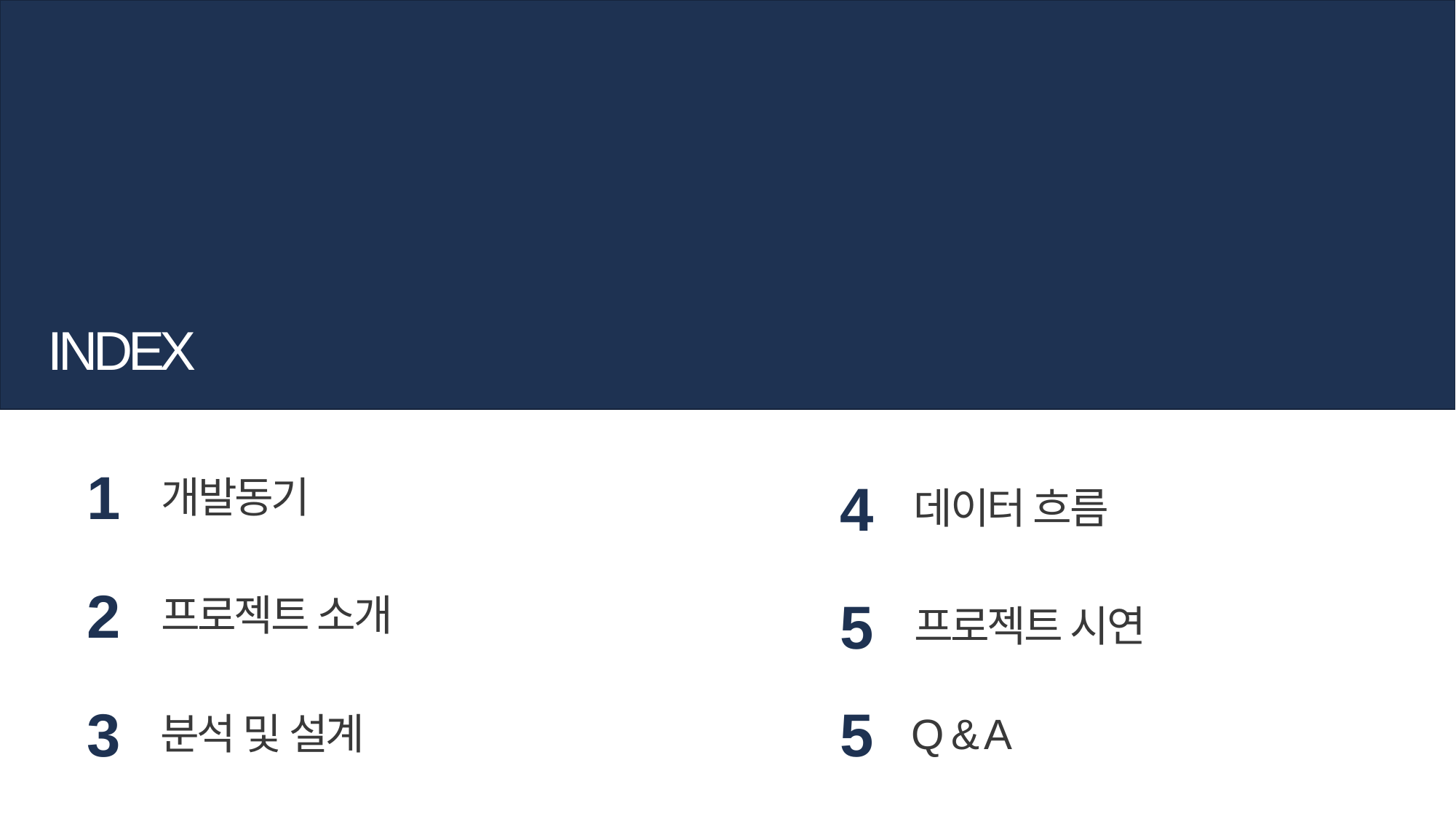

INDEX
1
개발동기
4
데이터 흐름
2
프로젝트 소개
5
프로젝트 시연
3
분석 및 설계
5
Q & A